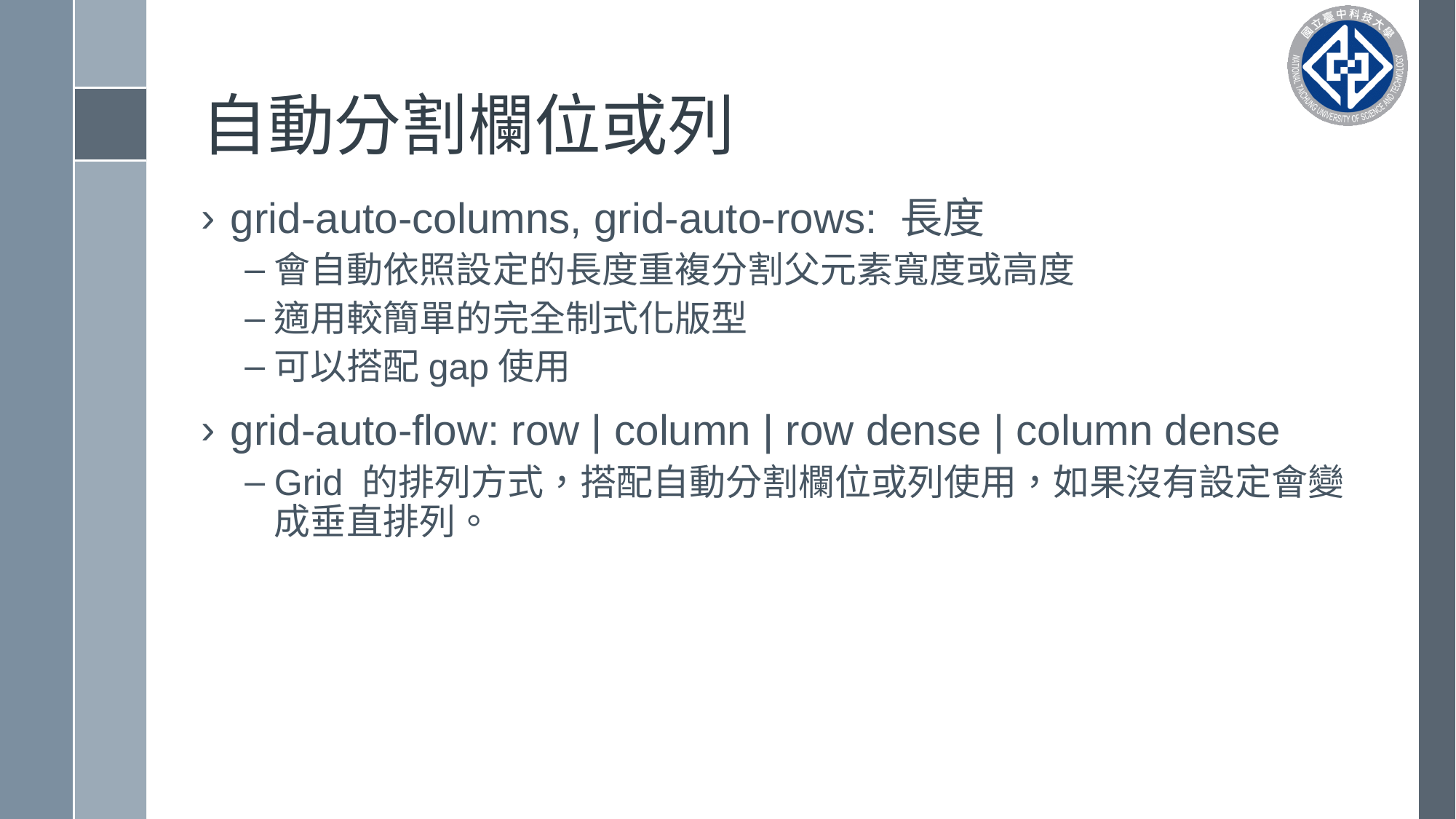

# 自動分割欄位或列
grid-auto-columns, grid-auto-rows: 長度
會自動依照設定的長度重複分割父元素寬度或高度
適用較簡單的完全制式化版型
可以搭配gap使用
grid-auto-flow: row | column | row dense | column dense
Grid 的排列方式，搭配自動分割欄位或列使用，如果沒有設定會變成垂直排列。